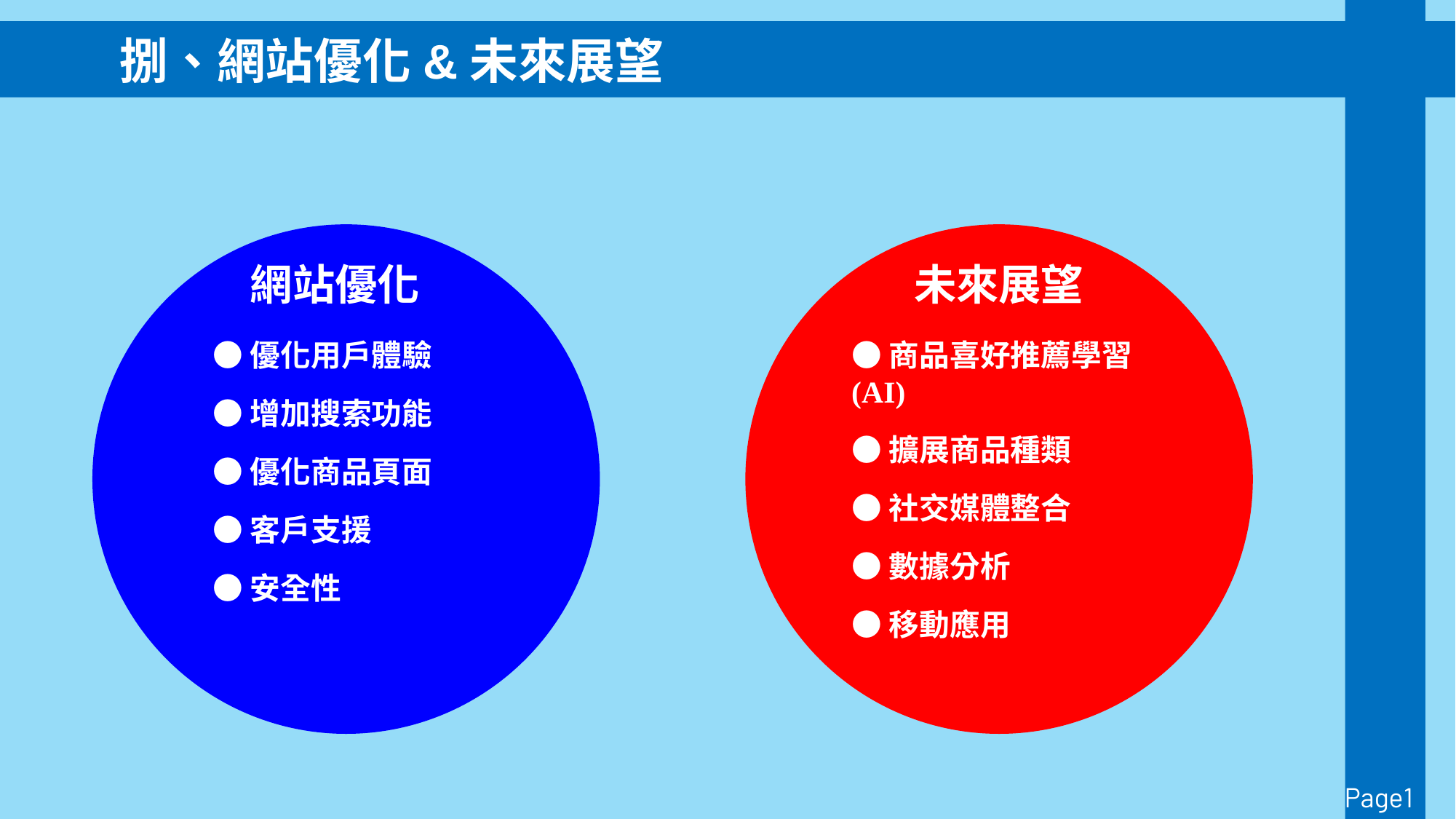

捌、網站優化&未來展望

網站優化
未來展望
●優化用戶體驗

●增加搜索功能

●優化商品頁面

●客戶支援

●安全性
●商品喜好推薦學習(AI)

●擴展商品種類

●社交媒體整合

●數據分析

●移動應用
Page19